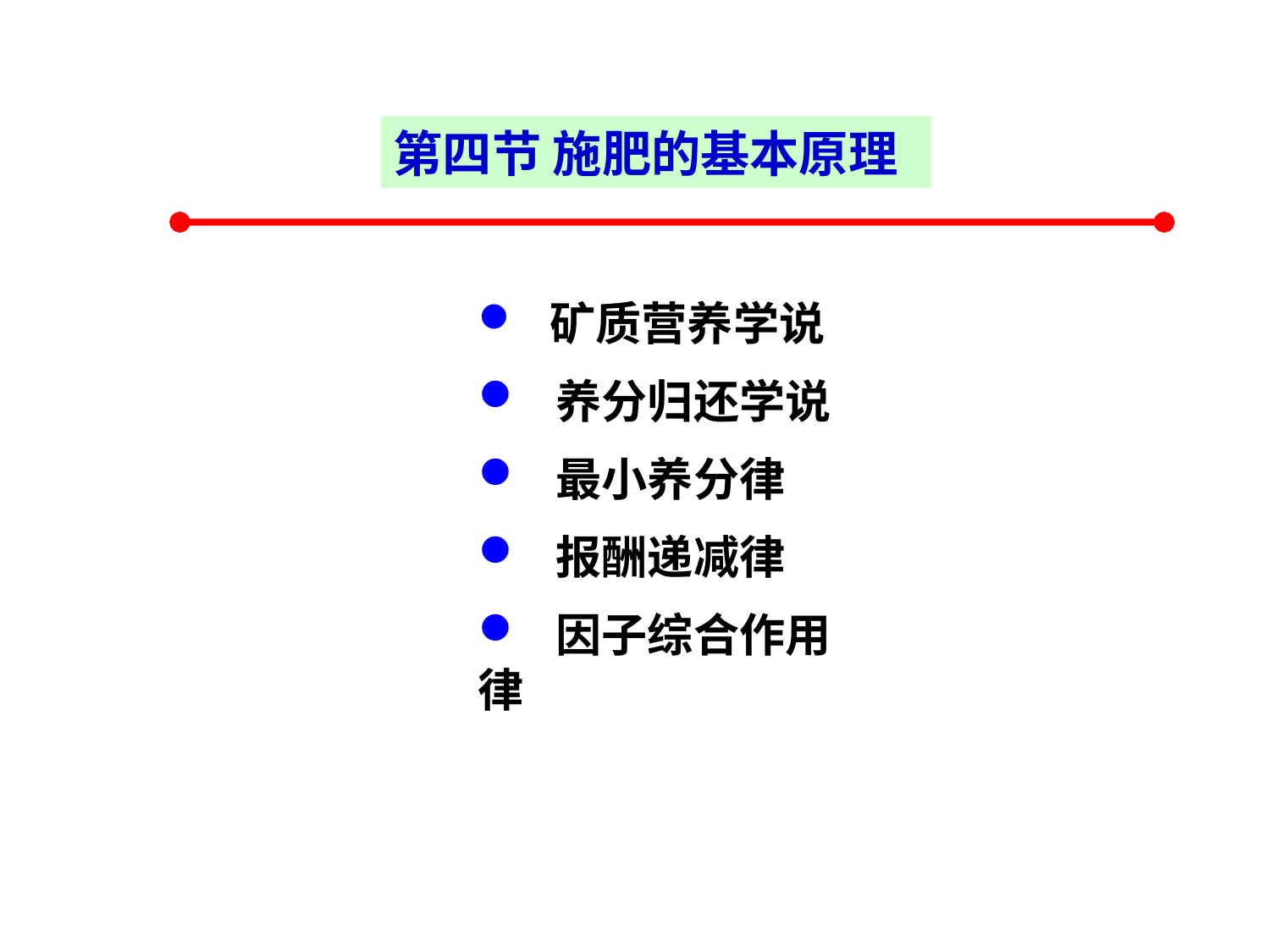

第四节 施肥的基本原理

  矿质营养学说
  养分归还学说
  最小养分律
  报酬递减律
  因子综合作用律